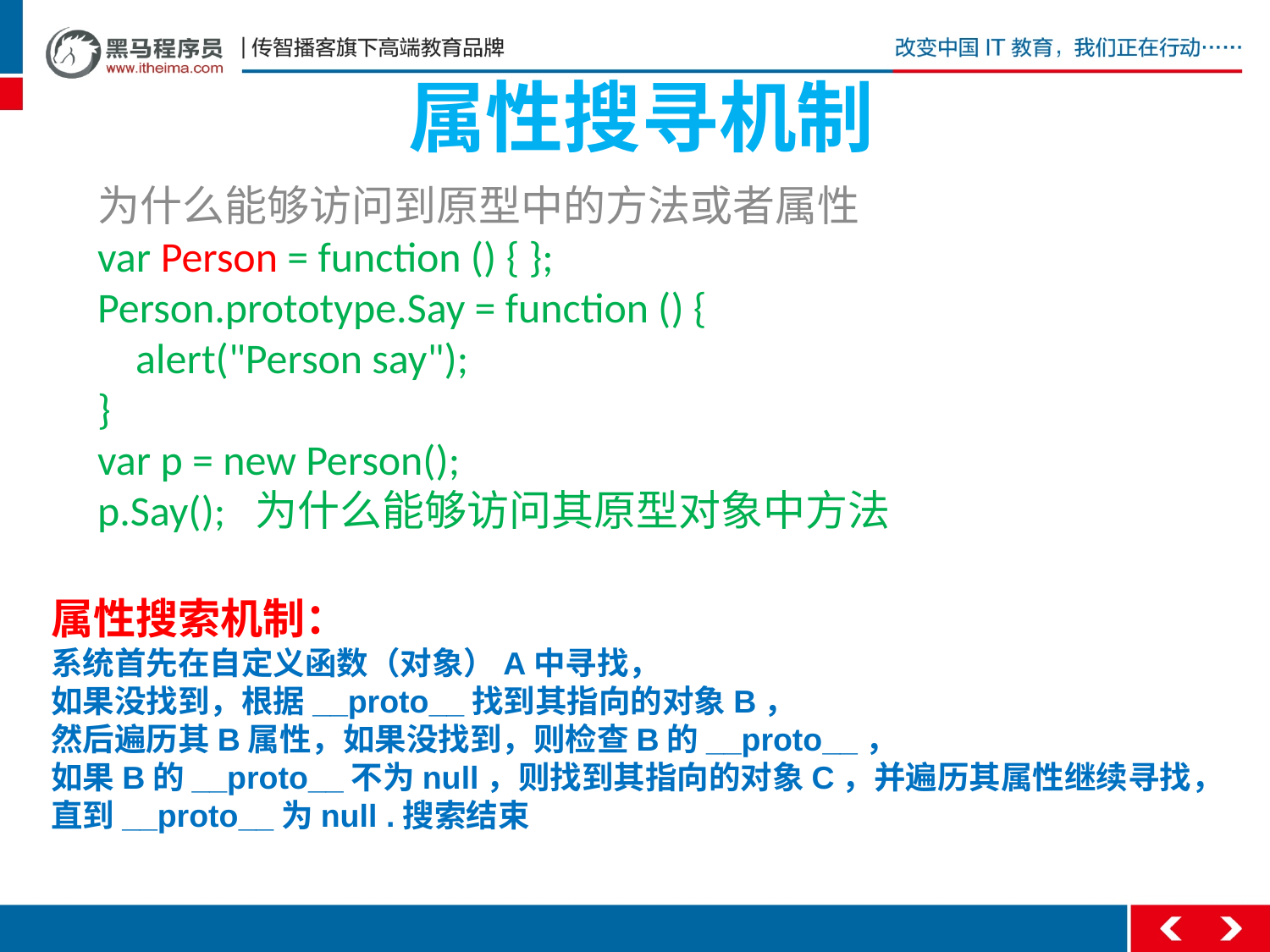

# 属性搜寻机制
为什么能够访问到原型中的方法或者属性
var Person = function () { };
Person.prototype.Say = function () {
    alert("Person say");
}
var p = new Person();
p.Say();  为什么能够访问其原型对象中方法
属性搜索机制：
系统首先在自定义函数（对象）A中寻找，
如果没找到，根据__proto__找到其指向的对象B，
然后遍历其B属性，如果没找到，则检查B的__proto__，
如果B的__proto__不为null，则找到其指向的对象C，并遍历其属性继续寻找，直到__proto__为null .搜索结束